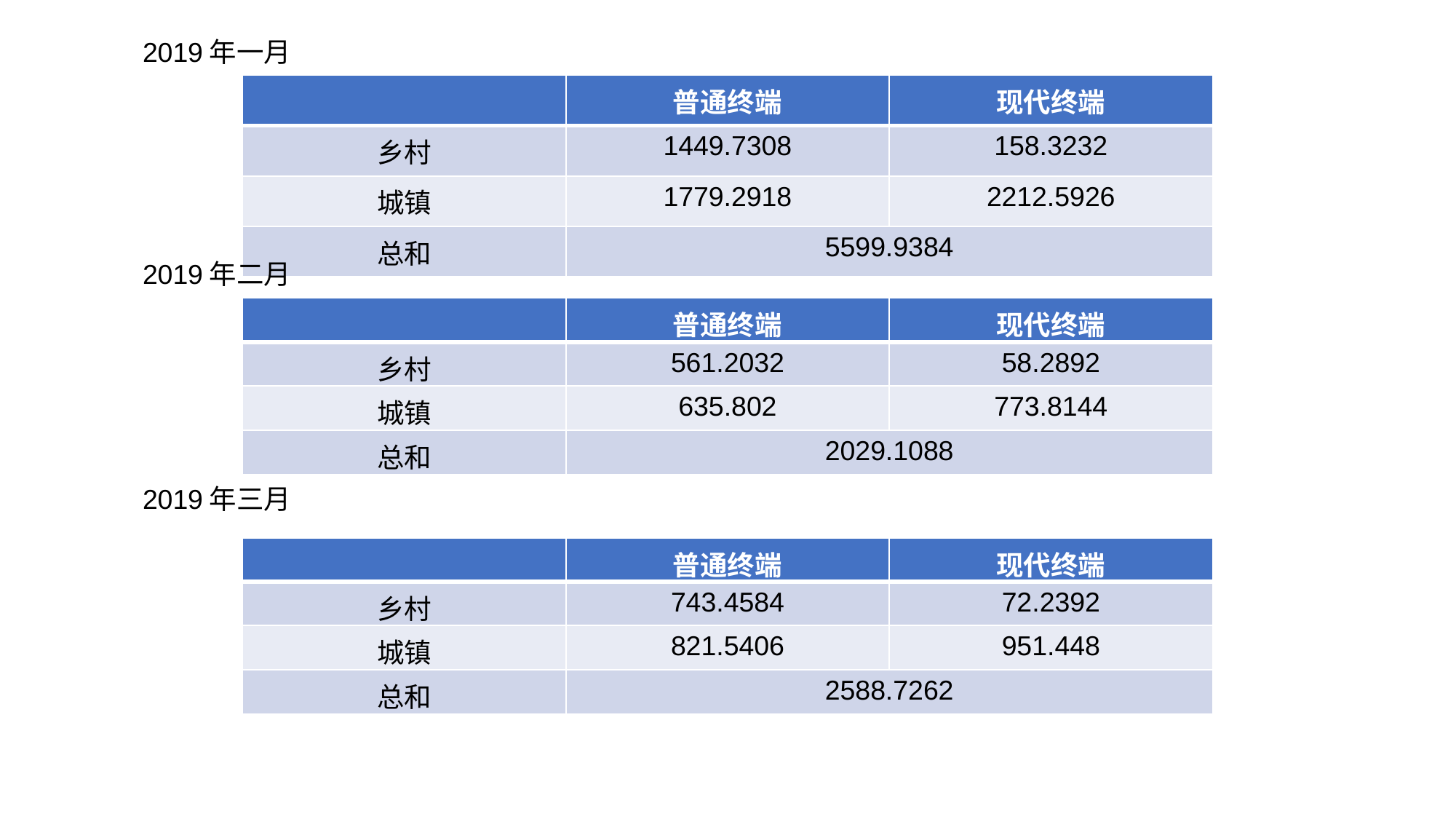

2019年一月
|  | 普通终端 | 现代终端 |
| --- | --- | --- |
| 乡村 | 1449.7308 | 158.3232 |
| 城镇 | 1779.2918 | 2212.5926 |
| 总和 | 5599.9384 |  |
2019年二月
|  | 普通终端 | 现代终端 |
| --- | --- | --- |
| 乡村 | 561.2032 | 58.2892 |
| 城镇 | 635.802 | 773.8144 |
| 总和 | 2029.1088 |  |
2019年三月
|  | 普通终端 | 现代终端 |
| --- | --- | --- |
| 乡村 | 743.4584 | 72.2392 |
| 城镇 | 821.5406 | 951.448 |
| 总和 | 2588.7262 |  |